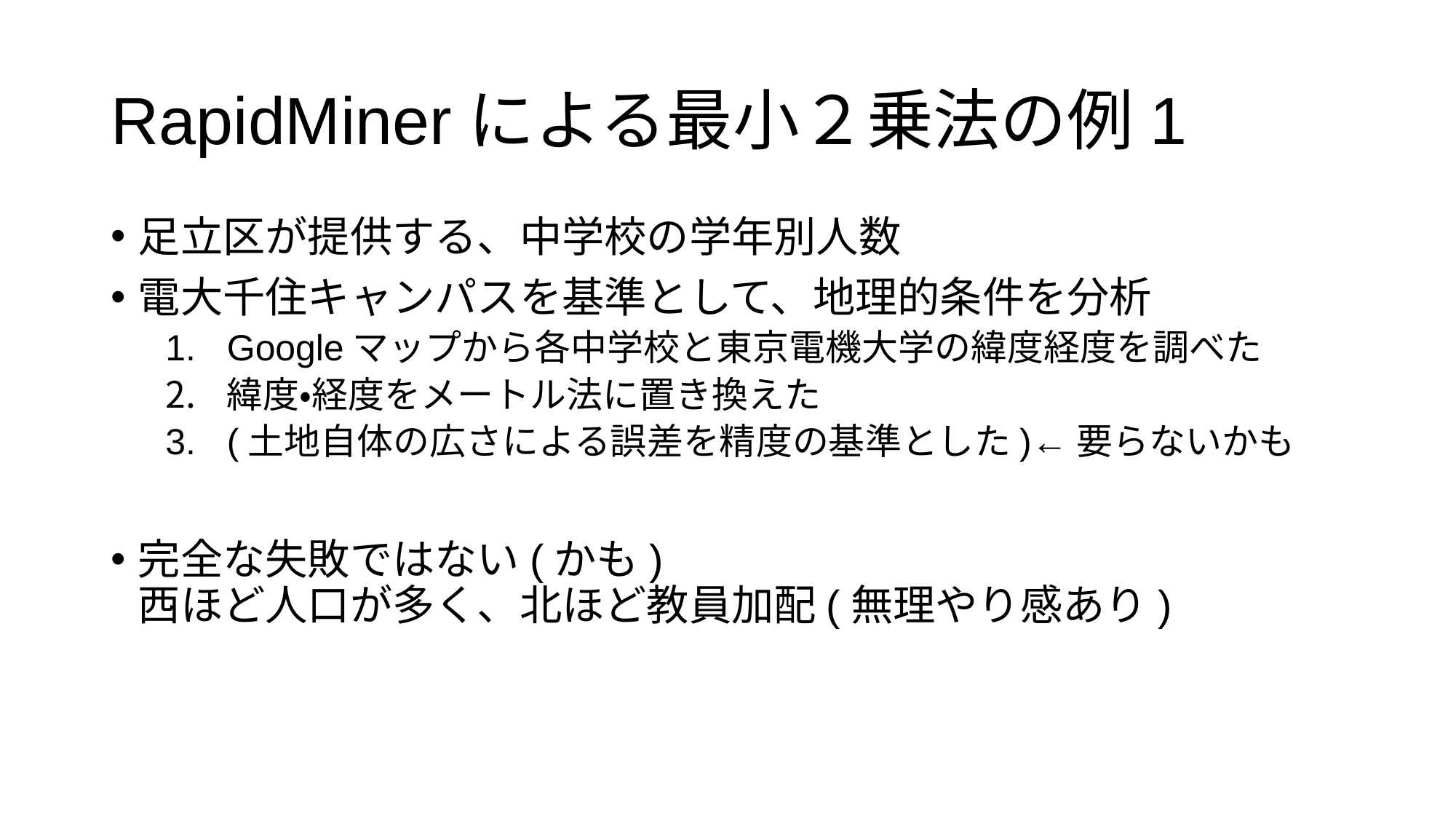

# RapidMinerによる最小２乗法の例1
足立区が提供する、中学校の学年別人数
電大千住キャンパスを基準として、地理的条件を分析
Googleマップから各中学校と東京電機大学の緯度経度を調べた
緯度・経度をメートル法に置き換えた
(土地自体の広さによる誤差を精度の基準とした)←要らないかも

完全な失敗ではない(かも)
西ほど人口が多く、北ほど教員加配(無理やり感あり)